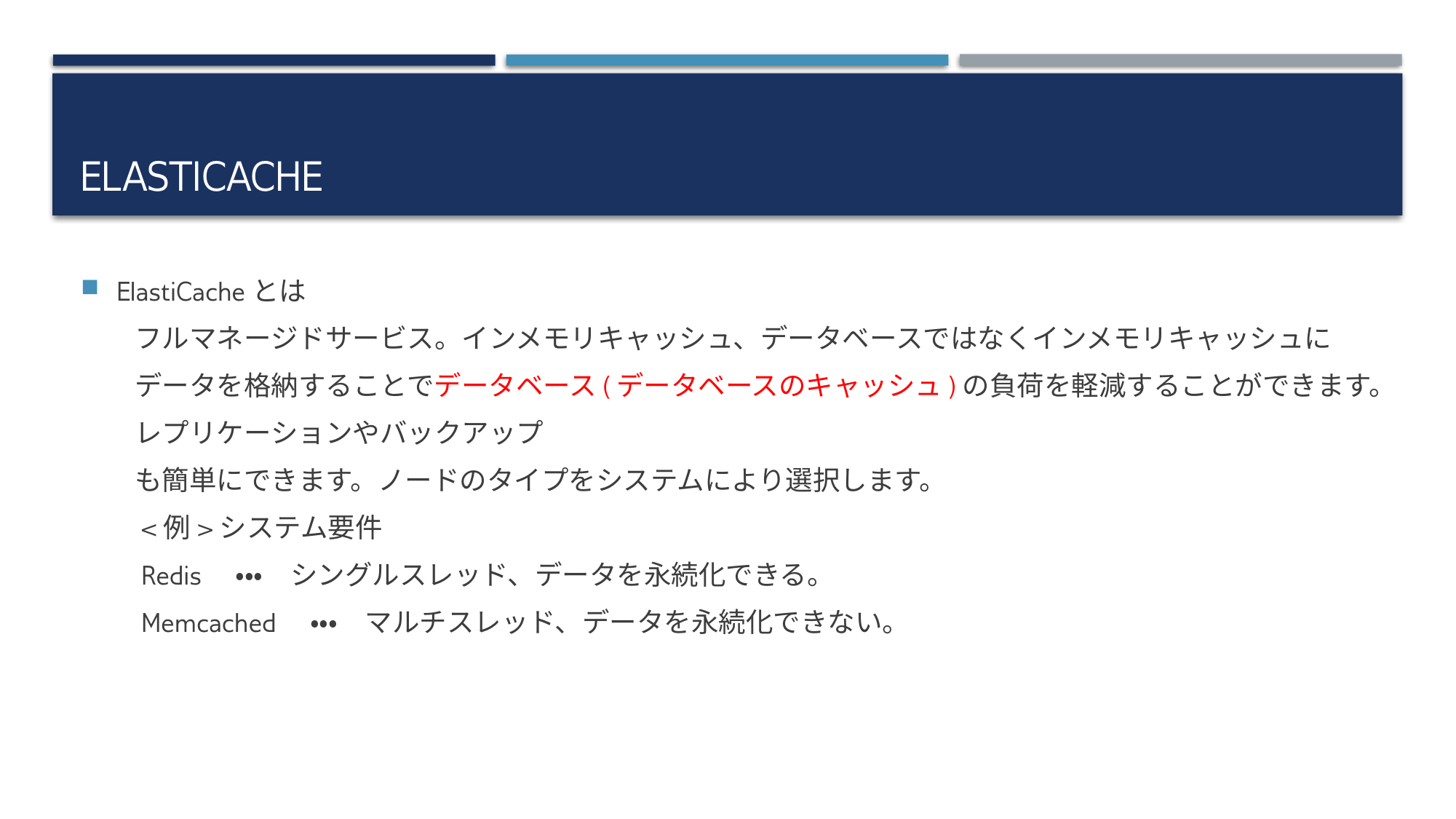

# ElastiCache
ElastiCacheとは
　　フルマネージドサービス。インメモリキャッシュ、データベースではなくインメモリキャッシュに
　　データを格納することでデータベース(データベースのキャッシュ)の負荷を軽減することができます。
　　レプリケーションやバックアップ
　　も簡単にできます。ノードのタイプをシステムにより選択します。
　　<例>システム要件
　　Redis　・・・　シングルスレッド、データを永続化できる。
　　Memcached　・・・　マルチスレッド、データを永続化できない。